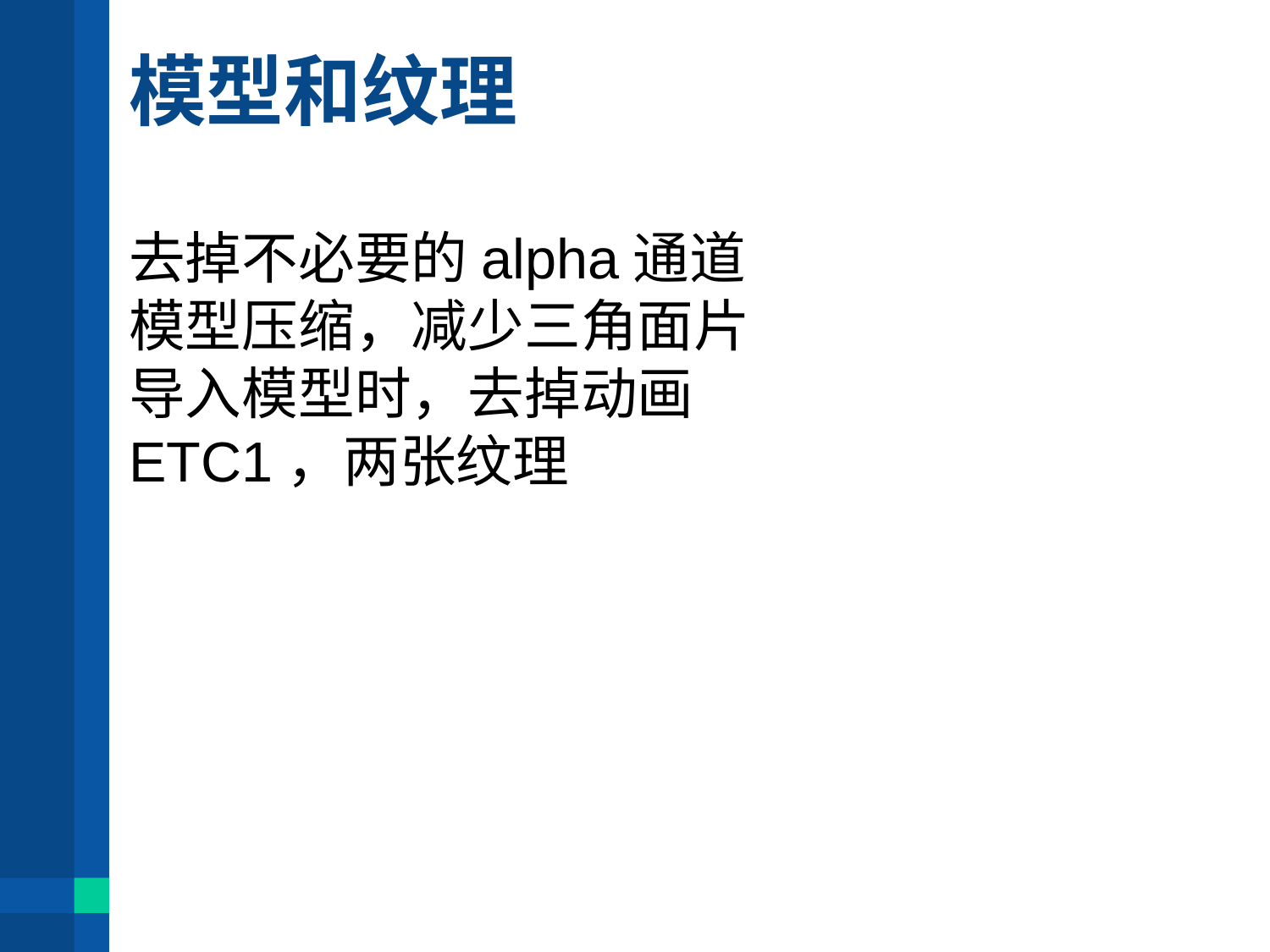

# 模型和纹理
去掉不必要的alpha通道
模型压缩，减少三角面片
导入模型时，去掉动画
ETC1，两张纹理